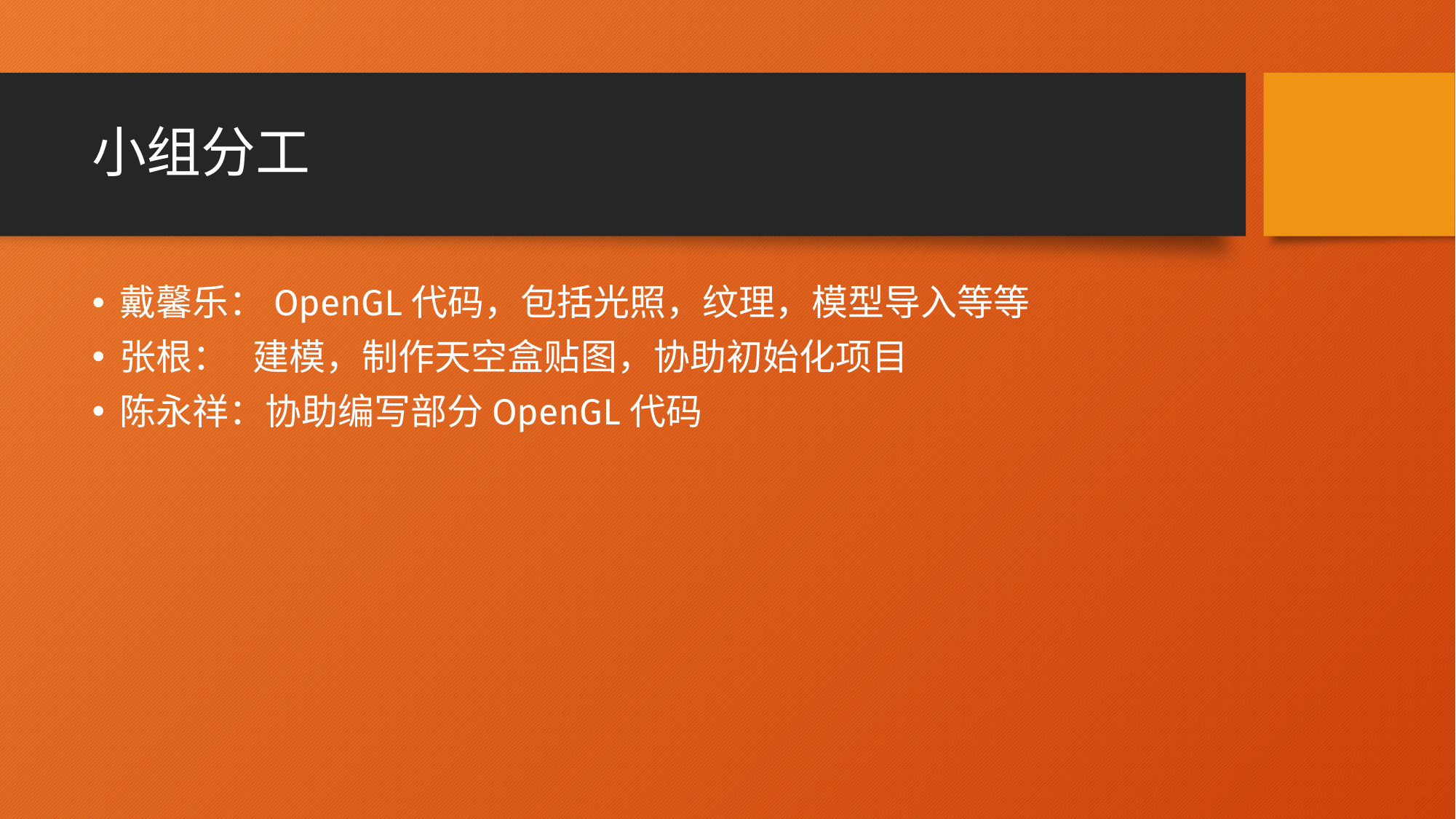

# 小组分工
戴馨乐：OpenGL代码，包括光照，纹理，模型导入等等
张根：   建模，制作天空盒贴图，协助初始化项目
陈永祥：协助编写部分OpenGL代码